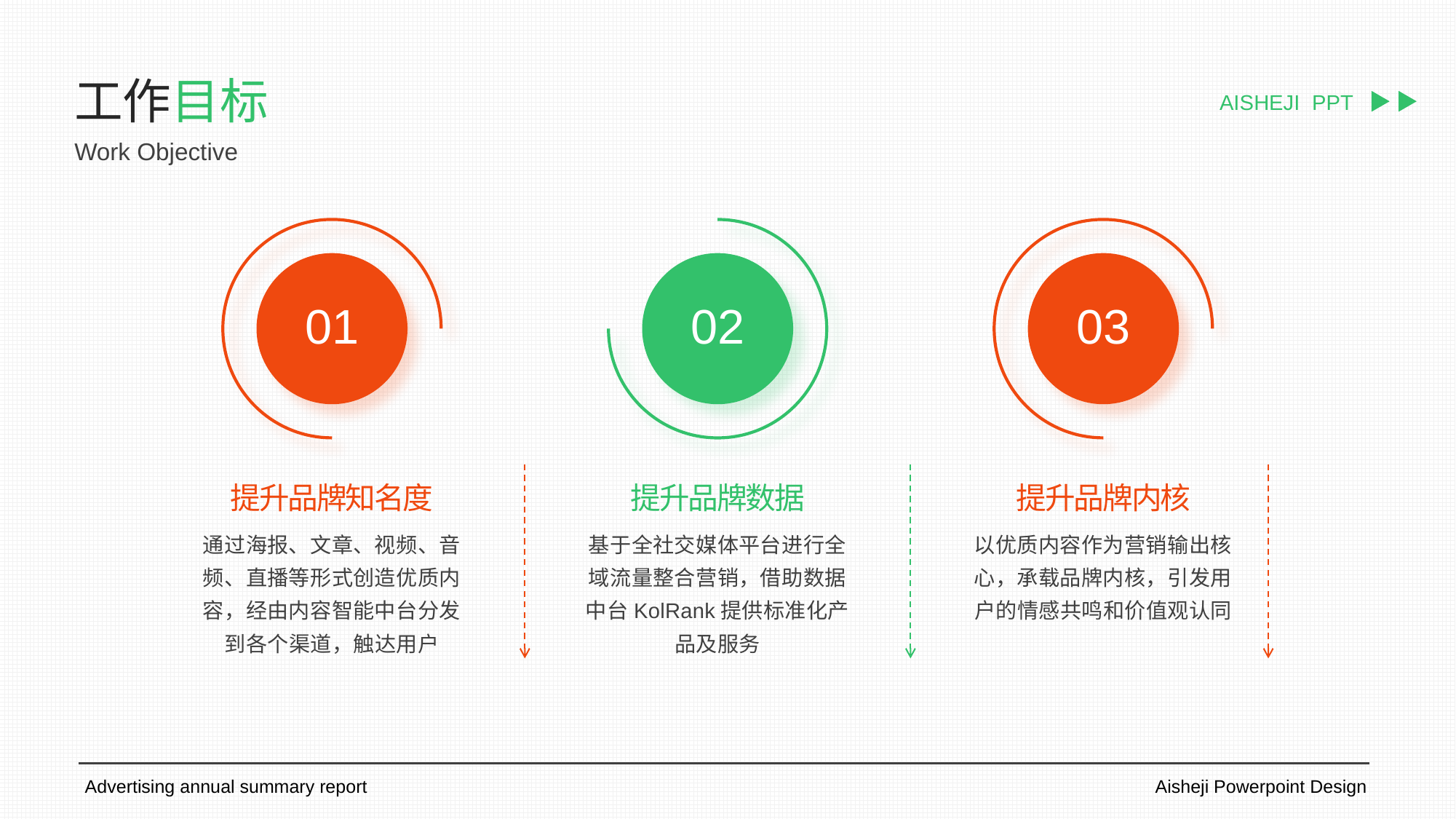

工作目标
AISHEJI  PPT

Work Objective
80

01
提升品牌知名度
通过海报、文章、视频、音频、直播等形式创造优质内容，经由内容智能中台分发到各个渠道，触达用户

02
提升品牌数据
基于全社交媒体平台进行全域流量整合营销，借助数据中台KolRank提供标准化产品及服务
80

03
提升品牌内核
以优质内容作为营销输出核心，承载品牌内核，引发用户的情感共鸣和价值观认同
Advertising annual summary report
Aisheji Powerpoint Design